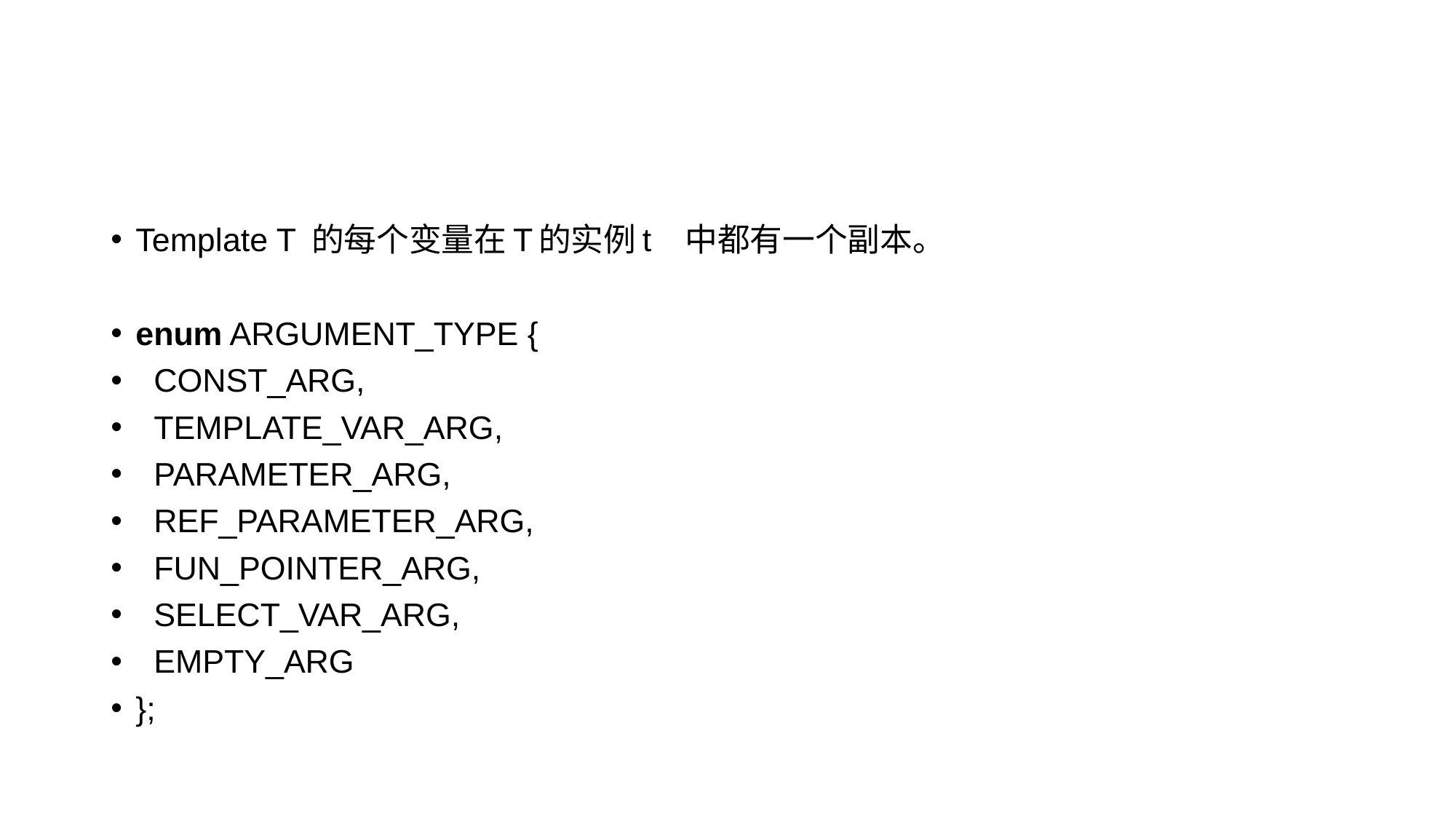

#
Template T 的每个变量在T的实例t   中都有一个副本。

enum ARGUMENT_TYPE {
  CONST_ARG,
  TEMPLATE_VAR_ARG,
  PARAMETER_ARG,
  REF_PARAMETER_ARG,
  FUN_POINTER_ARG,
  SELECT_VAR_ARG,
  EMPTY_ARG
};